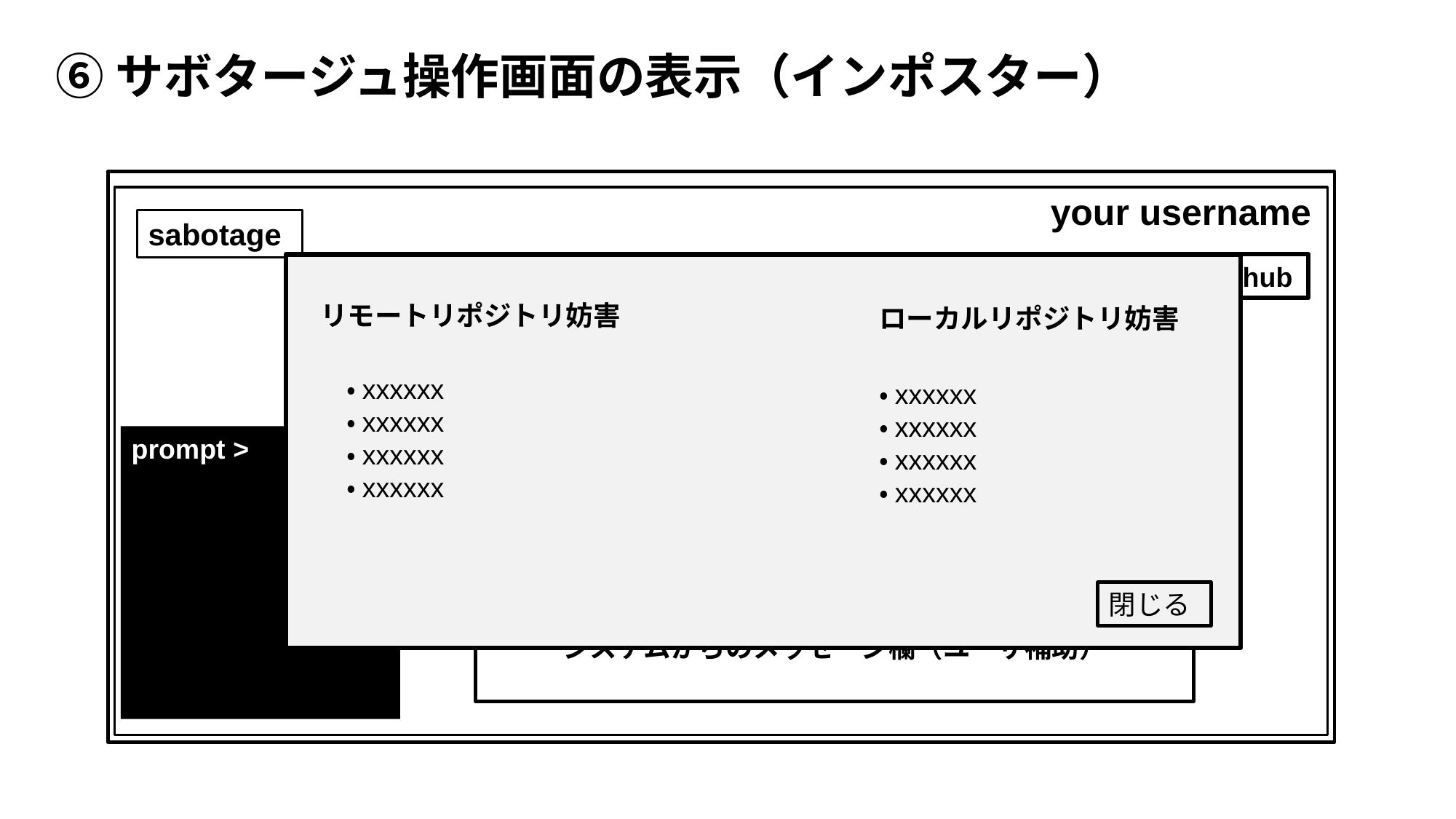

⑥サボタージュ操作画面の表示（インポスター）

your username

sabotage

github
リモートリポジトリ妨害
ローカルリポジトリ妨害
・xxxxxx
・xxxxxx
・xxxxxx
・xxxxxx
・xxxxxx
・xxxxxx
・xxxxxx
・xxxxxx
マップとキャラクターの表示

prompt >
閉じる

システムからのメッセージ欄（ユーザ補助）